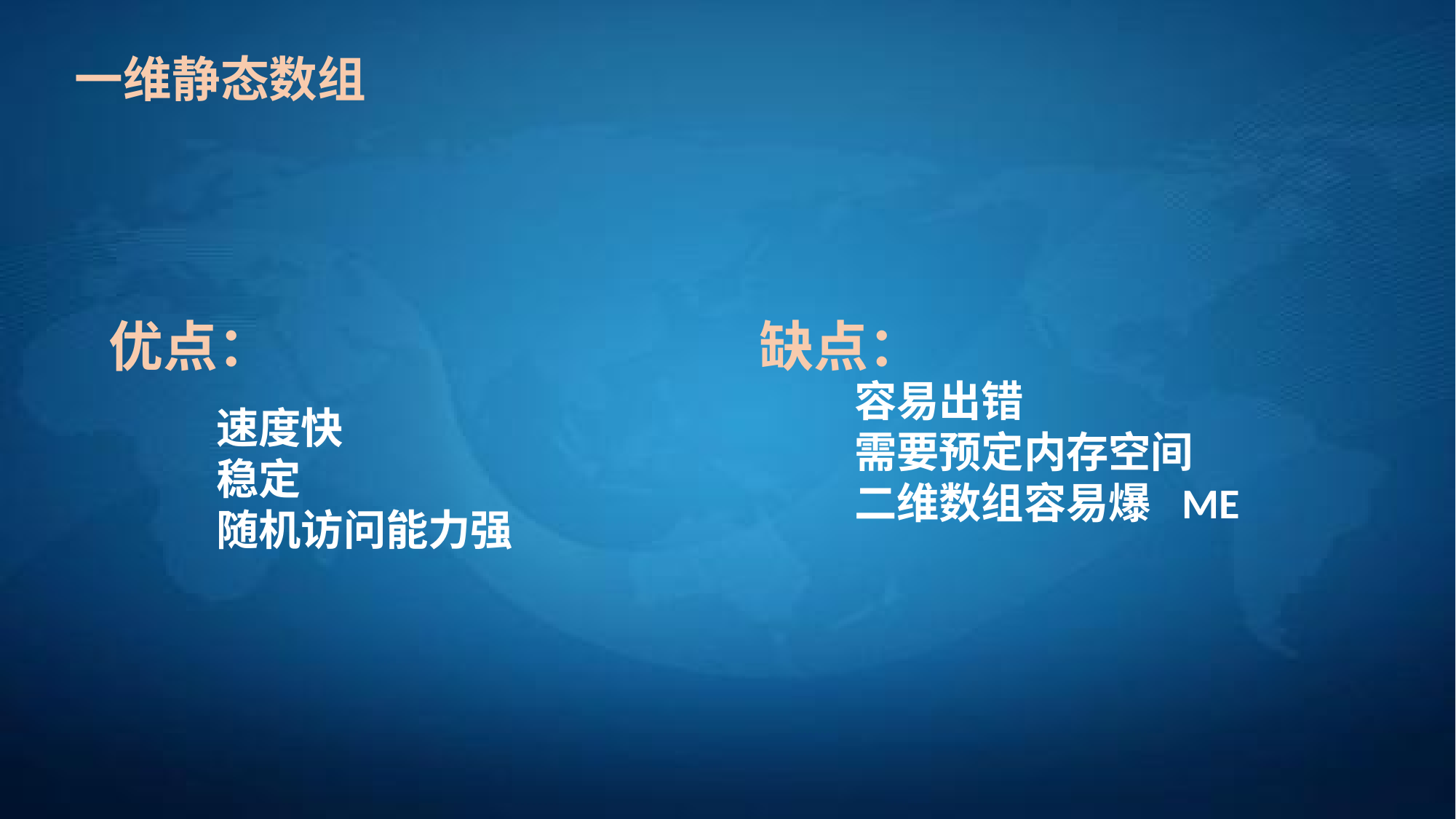

一维静态数组
优点：
缺点：
容易出错
需要预定内存空间
二维数组容易爆	ME
速度快
稳定
随机访问能力强